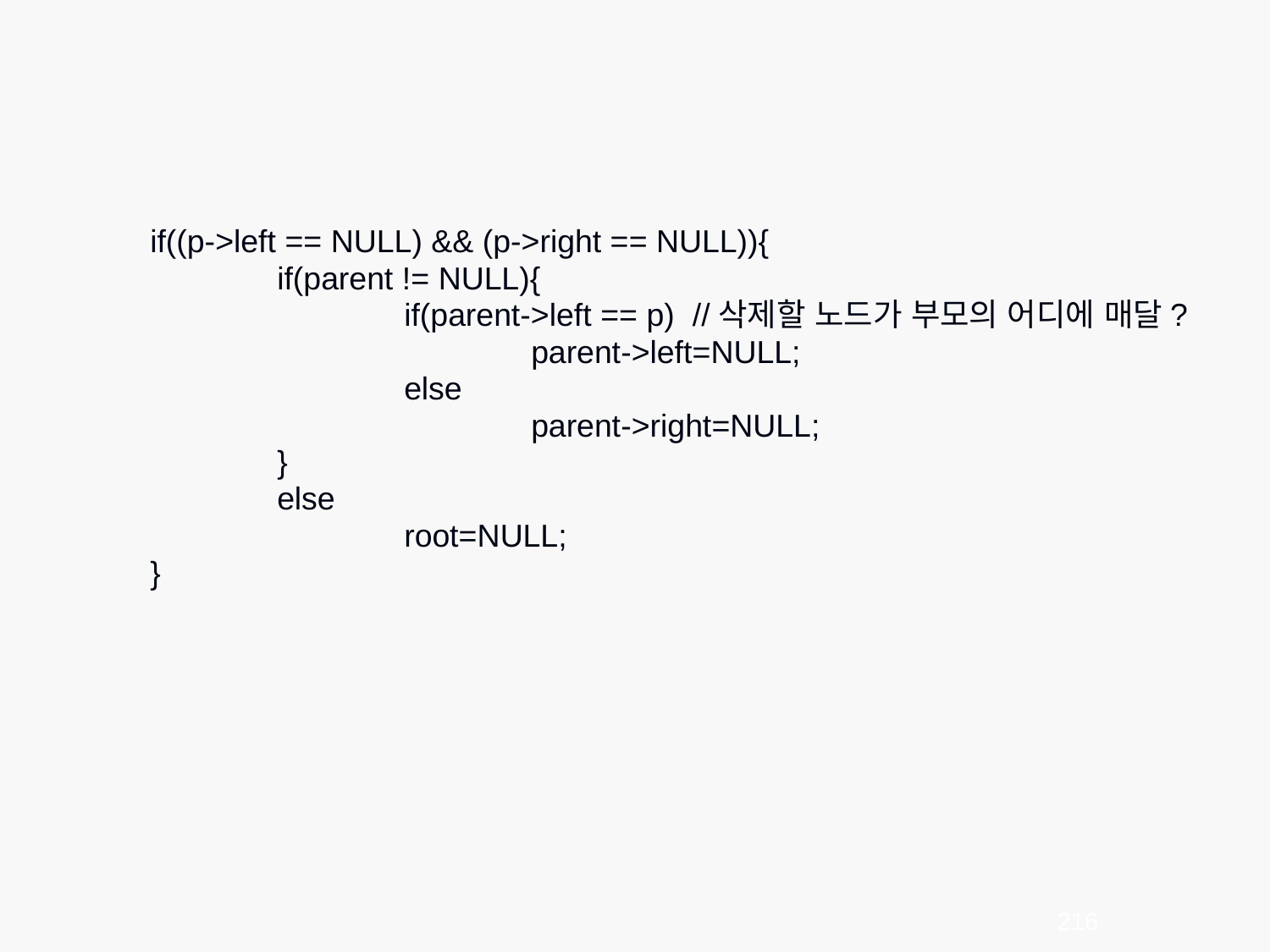

if((p->left == NULL) && (p->right == NULL)){
		if(parent != NULL){
			if(parent->left == p)  //삭제할 노드가 부모의 어디에 매달?
				parent->left=NULL;
			else
				parent->right=NULL;
		}
		else
			root=NULL;
	}
216